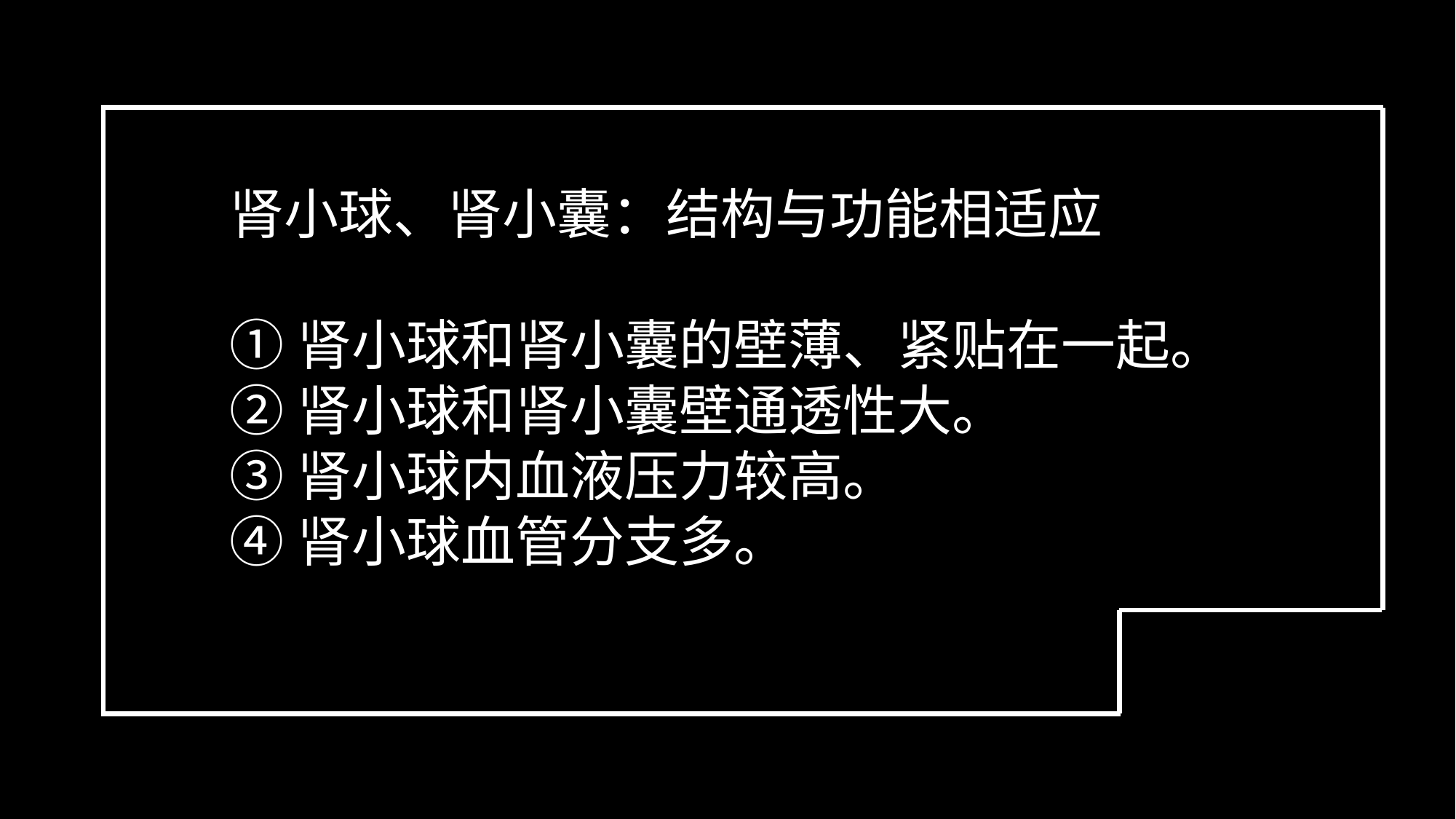

肾小球、肾小囊：结构与功能相适应

①肾小球和肾小囊的壁薄、紧贴在一起。
②肾小球和肾小囊壁通透性大。
③肾小球内血液压力较高。
④肾小球血管分支多。